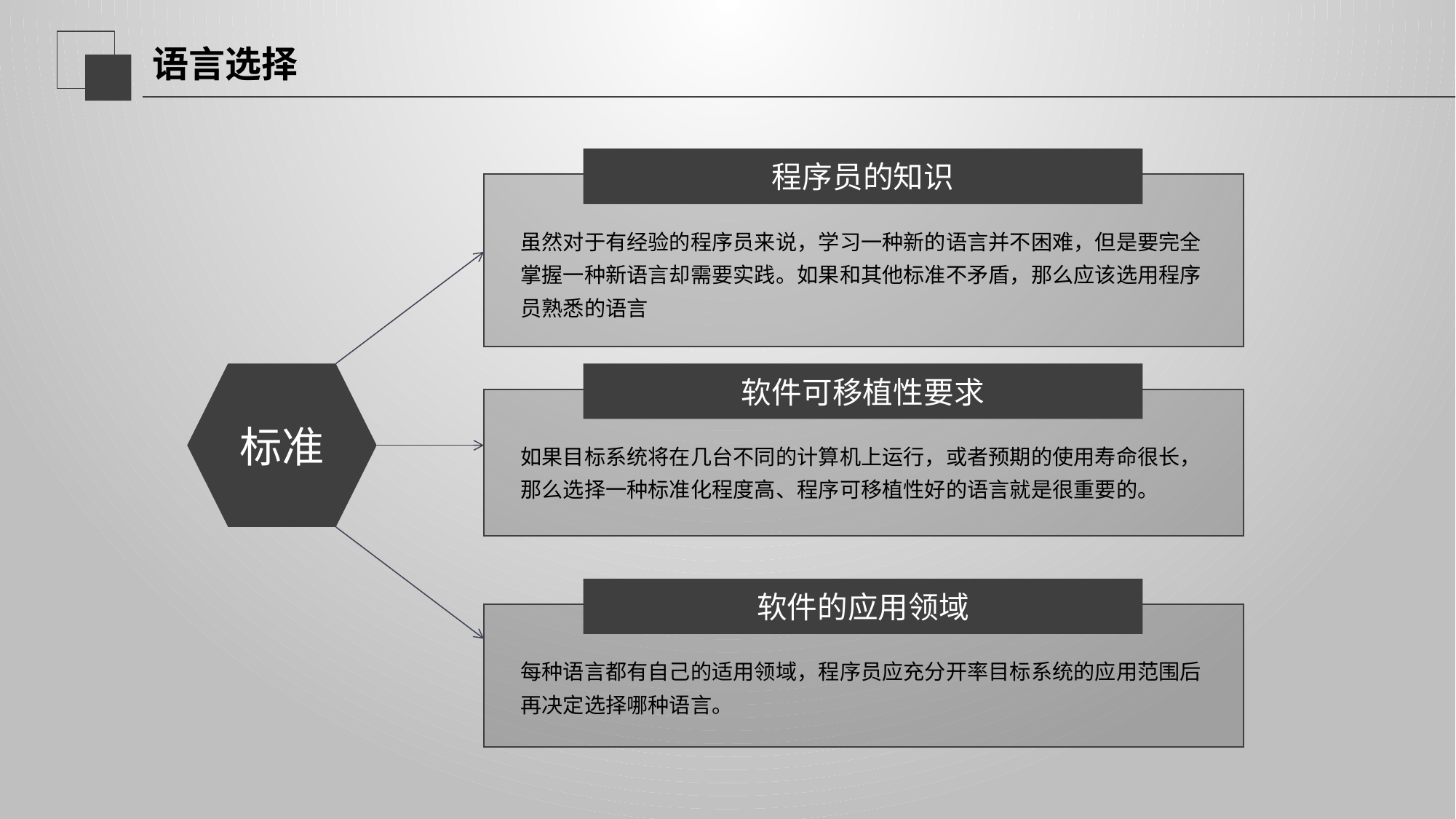

# 语言选择
程序员的知识

虽然对于有经验的程序员来说，学习一种新的语言并不困难，但是要完全掌握一种新语言却需要实践。如果和其他标准不矛盾，那么应该选用程序员熟悉的语言
标准
软件可移植性要求

如果目标系统将在几台不同的计算机上运行，或者预期的使用寿命很长，那么选择一种标准化程度高、程序可移植性好的语言就是很重要的。
软件的应用领域

每种语言都有自己的适用领域，程序员应充分开率目标系统的应用范围后再决定选择哪种语言。